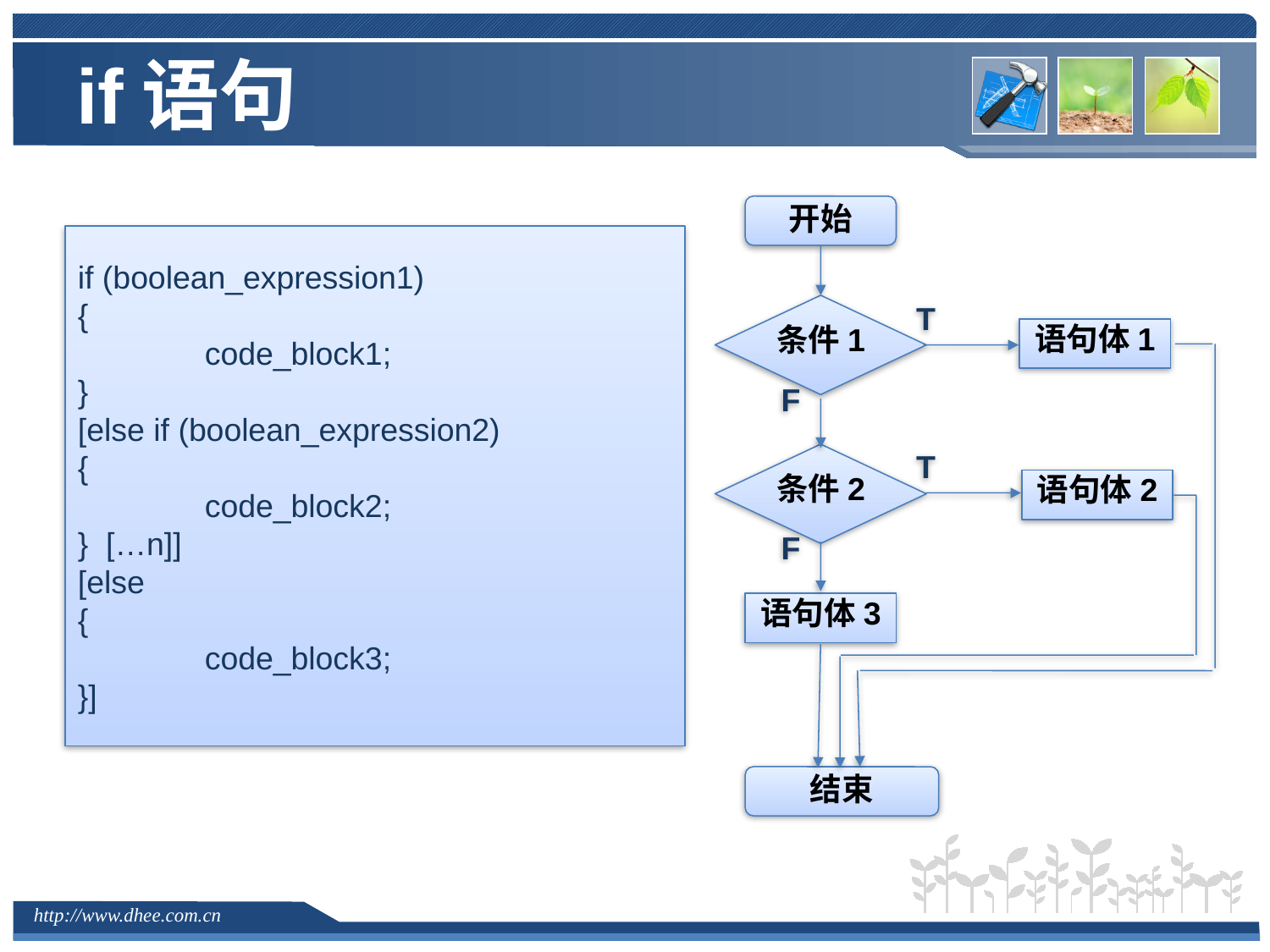

# if语句
开始

条件1
语句体1

条件2
语句体2

语句体3

结束
T
F
T
F
if (boolean_expression1)
{
	code_block1;
}
[else if (boolean_expression2)
{
	code_block2;
}  […n]]
[else
{
	code_block3;
}]